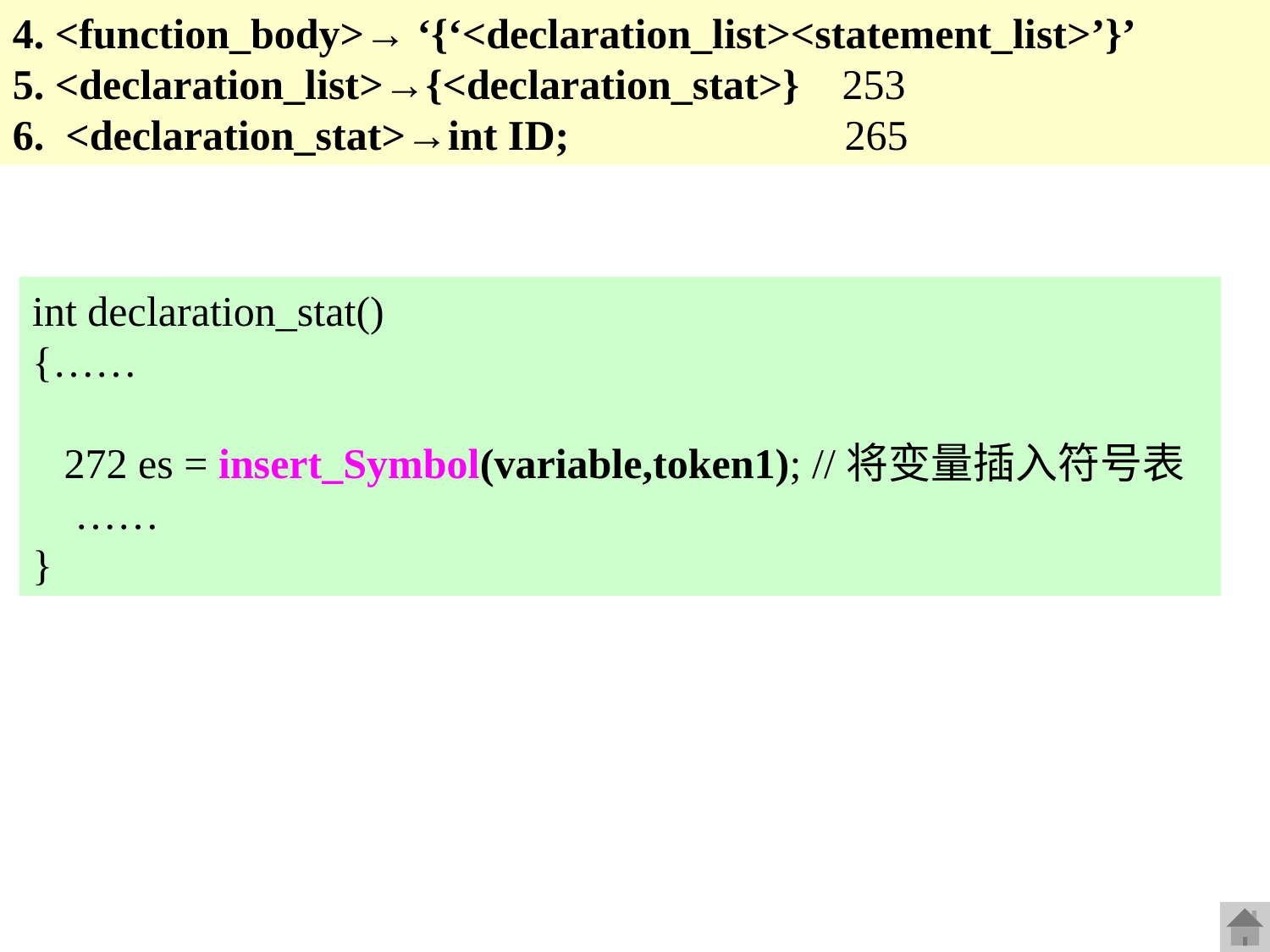

4. <function_body>→ ‘{‘<declaration_list><statement_list>’}’
5. <declaration_list>→{<declaration_stat>}    253
6.  <declaration_stat>→int ID;                          265
int declaration_stat()
{……

   272 es = insert_Symbol(variable,token1); //将变量插入符号表
    ……
}